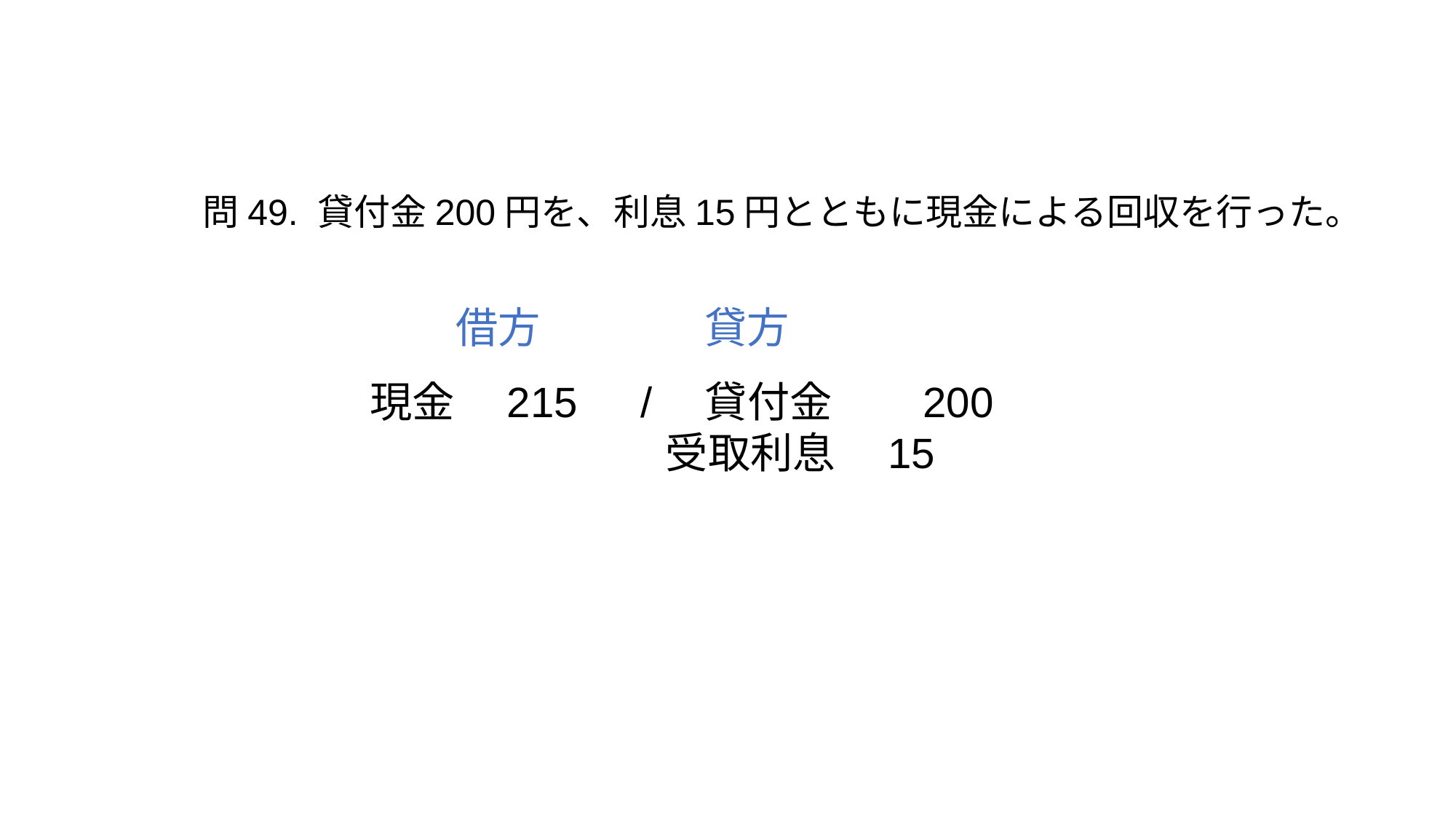

問49. 貸付金200円を、利息15円とともに現金による回収を行った。
借方
貸方
 現金　215　/　貸付金　    200
　　　　　　　  受取利息　15